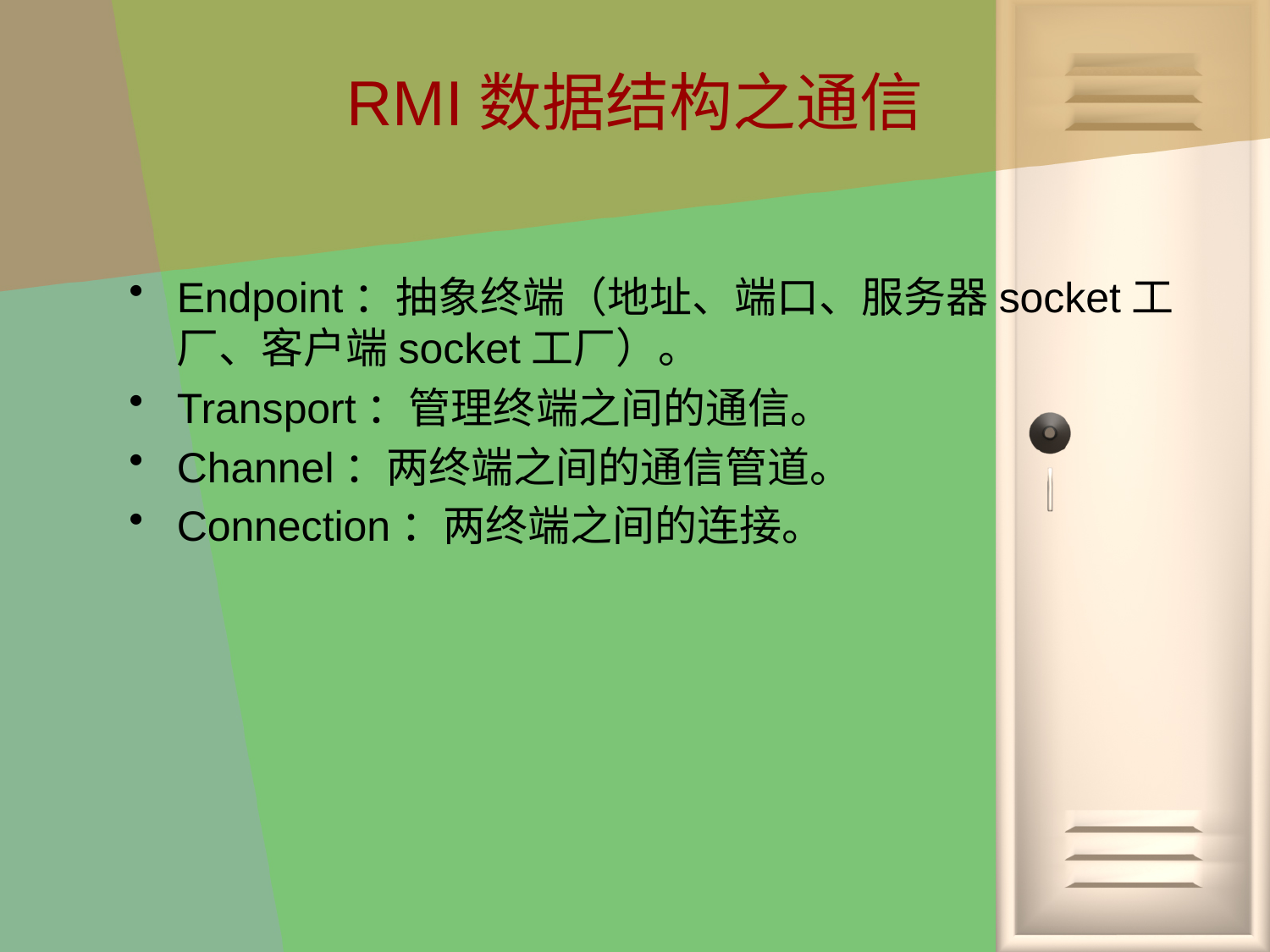

# RMI数据结构之通信
Endpoint：抽象终端（地址、端口、服务器socket工厂、客户端socket工厂）。
Transport：管理终端之间的通信。
Channel：两终端之间的通信管道。
Connection：两终端之间的连接。